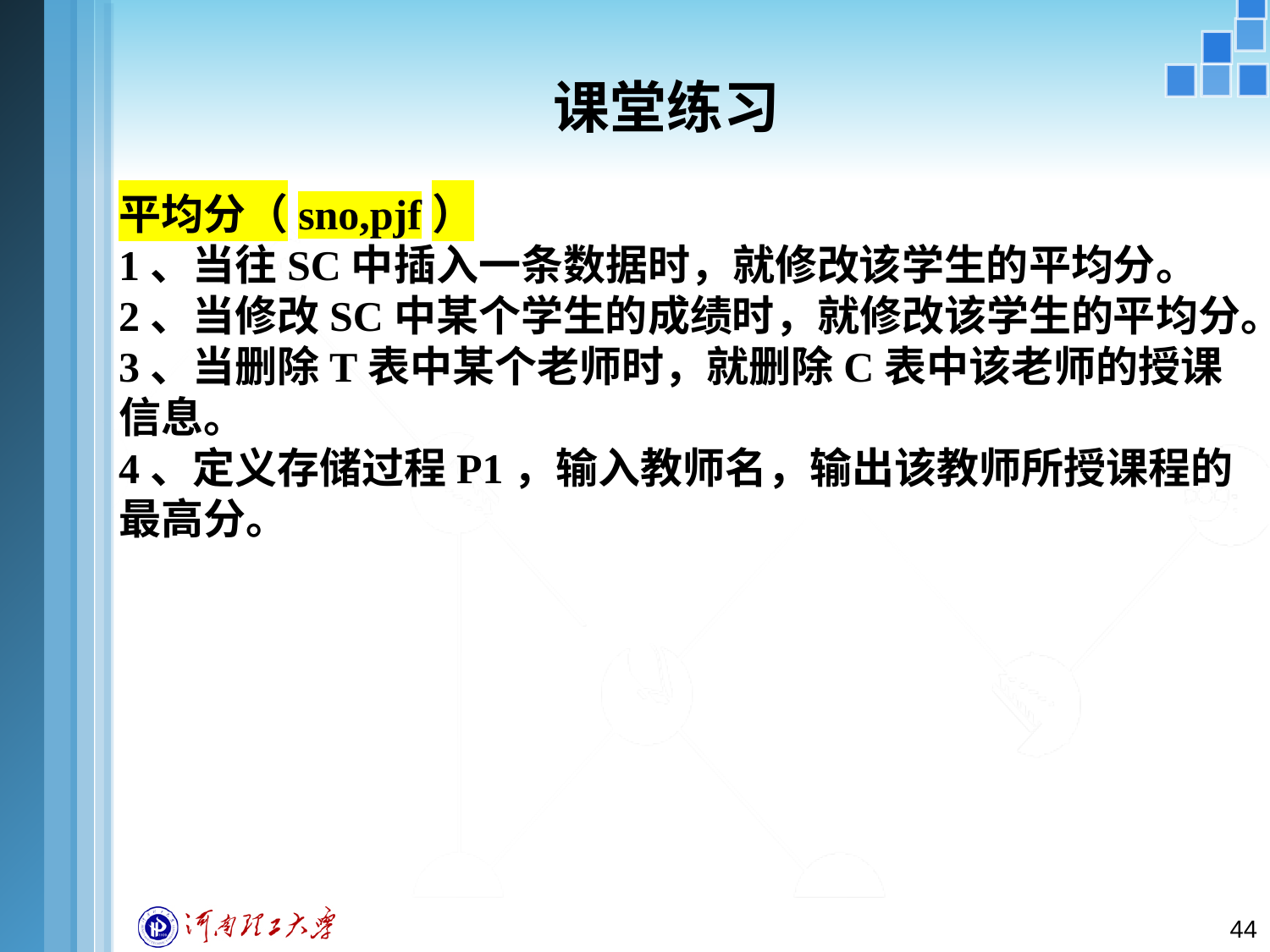

# 课堂练习
平均分（sno,pjf）
1、当往SC中插入一条数据时，就修改该学生的平均分。
2、当修改SC中某个学生的成绩时，就修改该学生的平均分。
3、当删除T表中某个老师时，就删除C表中该老师的授课信息。
4、定义存储过程P1，输入教师名，输出该教师所授课程的最高分。